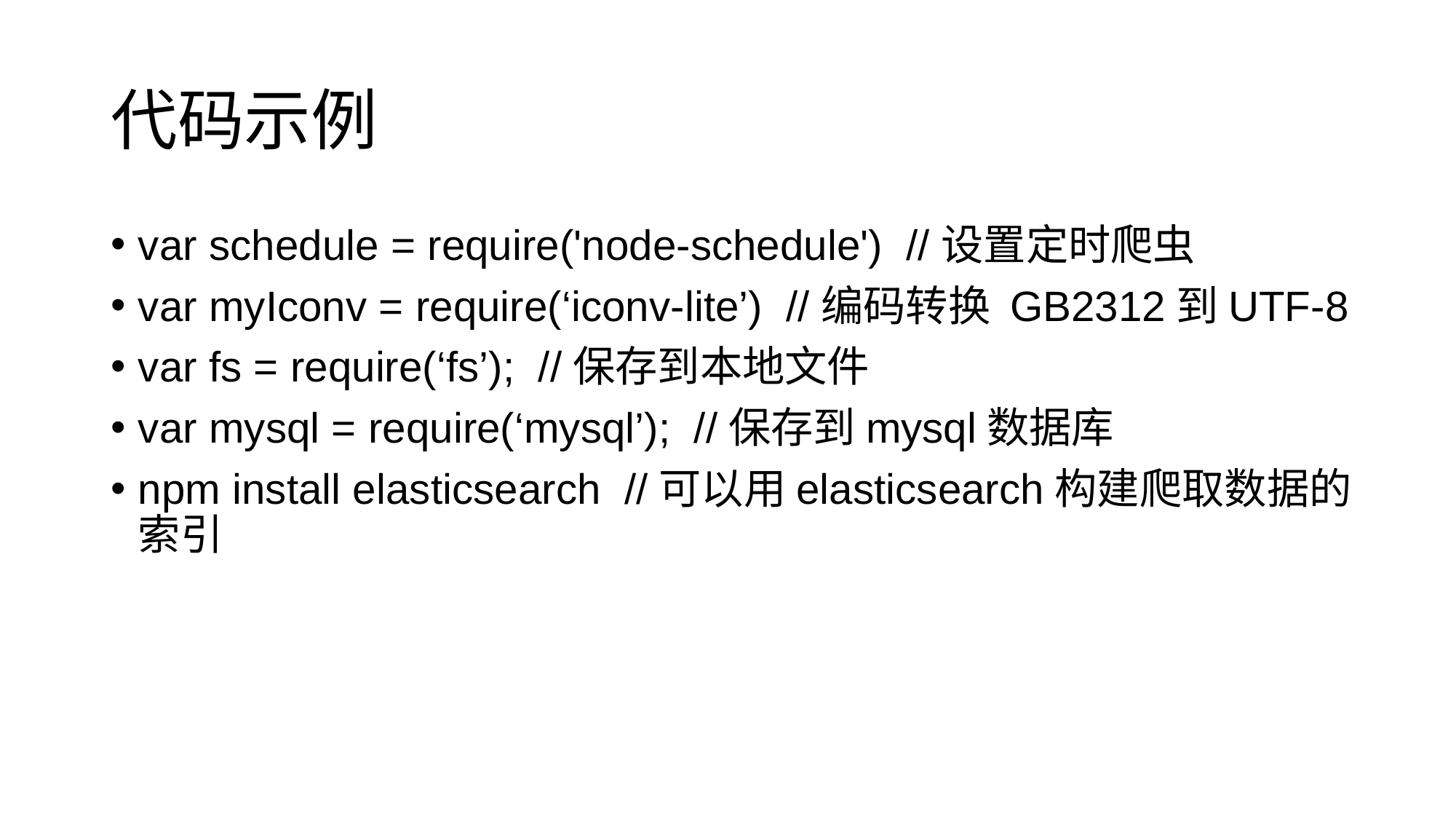

# 代码示例
var schedule = require('node-schedule')  //设置定时爬虫
var myIconv = require(‘iconv-lite’)  //编码转换 GB2312到UTF-8
var fs = require(‘fs’);  //保存到本地文件
var mysql = require(‘mysql’);  //保存到mysql数据库
npm install elasticsearch  //可以用elasticsearch构建爬取数据的索引